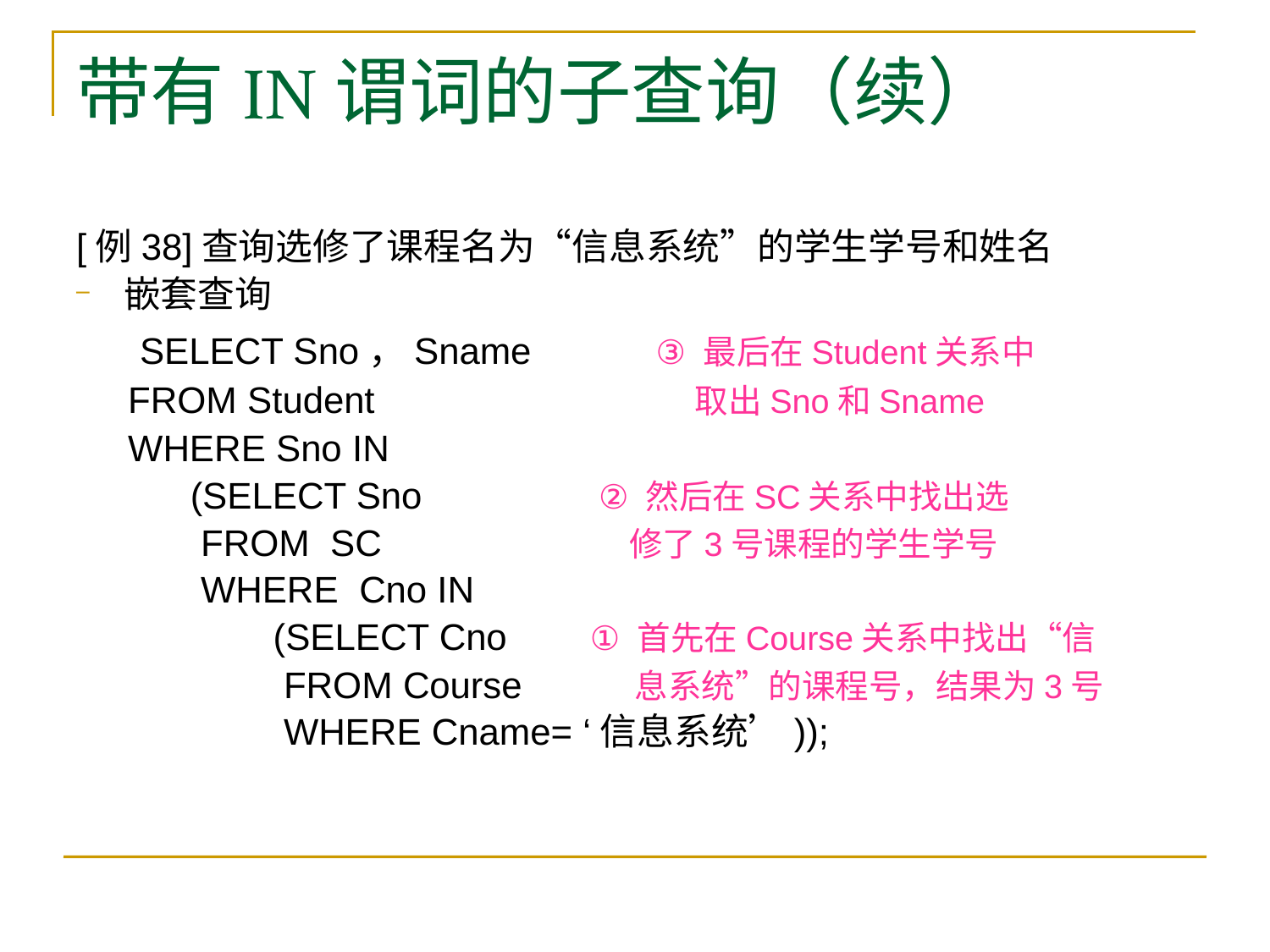

# 带有IN谓词的子查询（续）
[例38]查询选修了课程名为“信息系统”的学生学号和姓名
嵌套查询
     SELECT Sno，Sname            ③ 最后在Student关系中
     FROM Student                              取出Sno和Sname
     WHERE Sno IN
           (SELECT Sno                 ② 然后在SC关系中找出选
            FROM  SC                       修了3号课程的学生学号
            WHERE  Cno IN
                   (SELECT Cno        ① 首先在Course关系中找出“信
                    FROM Course          息系统”的课程号，结果为3号
                    WHERE Cname= ‘信息系统’));